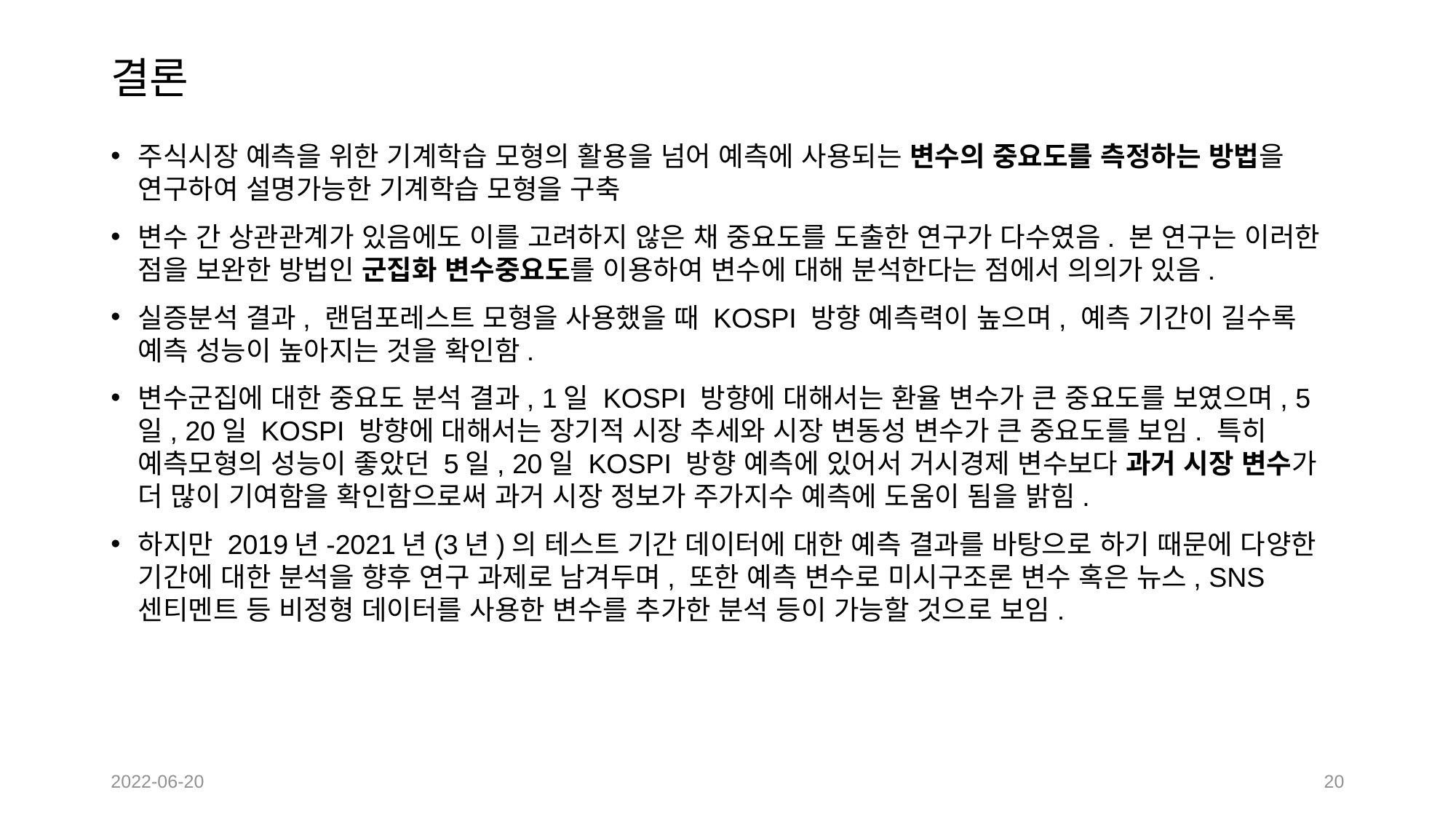

# 결론
주식시장 예측을 위한 기계학습 모형의 활용을 넘어 예측에 사용되는 변수의 중요도를 측정하는 방법을 연구하여 설명가능한 기계학습 모형을 구축
변수 간 상관관계가 있음에도 이를 고려하지 않은 채 중요도를 도출한 연구가 다수였음. 본 연구는 이러한 점을 보완한 방법인 군집화 변수중요도를 이용하여 변수에 대해 분석한다는 점에서 의의가 있음.
실증분석 결과, 랜덤포레스트 모형을 사용했을 때 KOSPI 방향 예측력이 높으며, 예측 기간이 길수록 예측 성능이 높아지는 것을 확인함.
변수군집에 대한 중요도 분석 결과, 1일 KOSPI 방향에 대해서는 환율 변수가 큰 중요도를 보였으며, 5일, 20일 KOSPI 방향에 대해서는 장기적 시장 추세와 시장 변동성 변수가 큰 중요도를 보임. 특히 예측모형의 성능이 좋았던 5일, 20일 KOSPI 방향 예측에 있어서 거시경제 변수보다 과거 시장 변수가 더 많이 기여함을 확인함으로써 과거 시장 정보가 주가지수 예측에 도움이 됨을 밝힘.
하지만 2019년-2021년(3년)의 테스트 기간 데이터에 대한 예측 결과를 바탕으로 하기 때문에 다양한 기간에 대한 분석을 향후 연구 과제로 남겨두며, 또한 예측 변수로 미시구조론 변수 혹은 뉴스, SNS 센티멘트 등 비정형 데이터를 사용한 변수를 추가한 분석 등이 가능할 것으로 보임.
2022-06-20
20